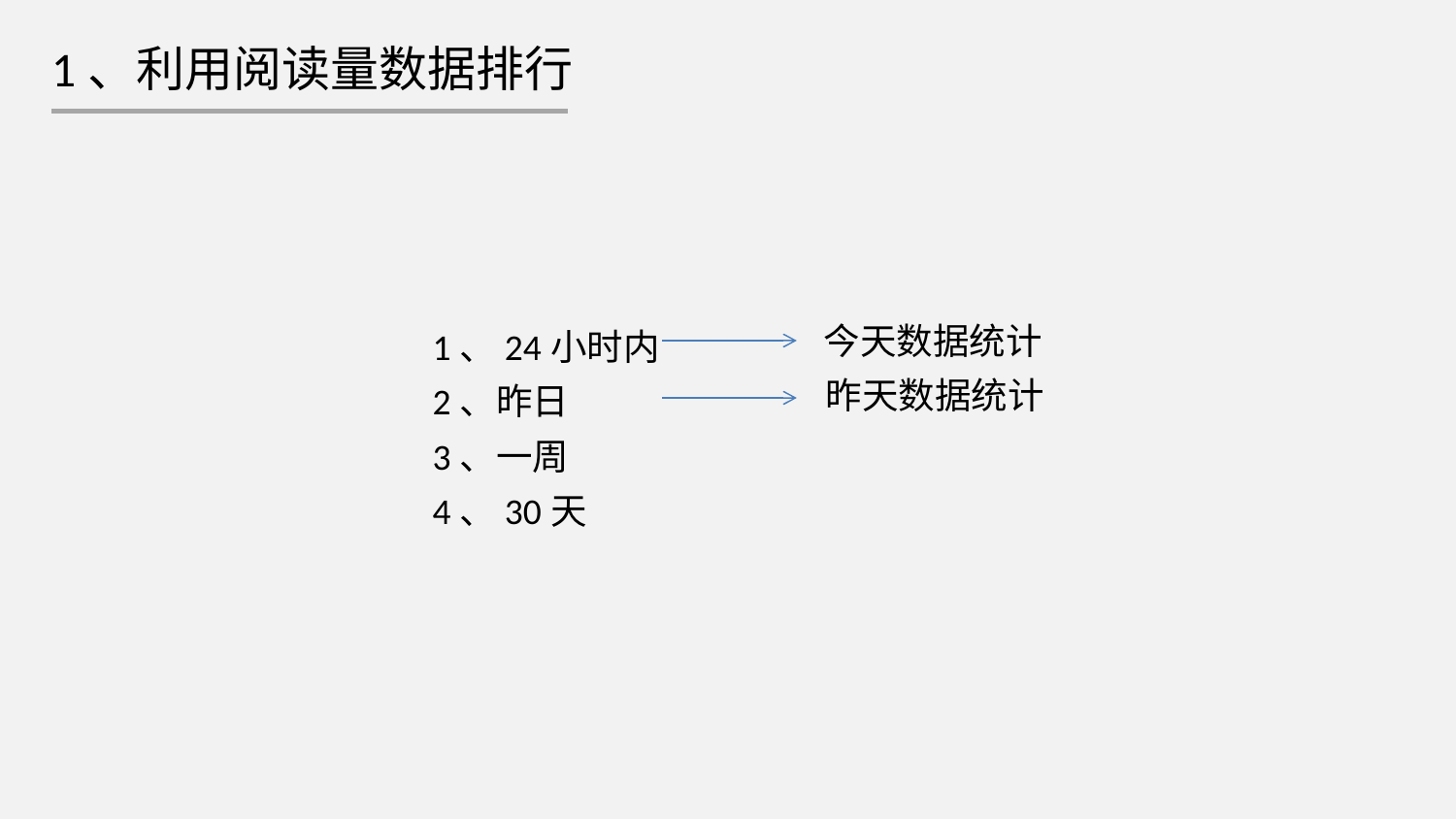

1、利用阅读量数据排行
1、24小时内
2、昨日
3、一周
4、30天
今天数据统计
昨天数据统计